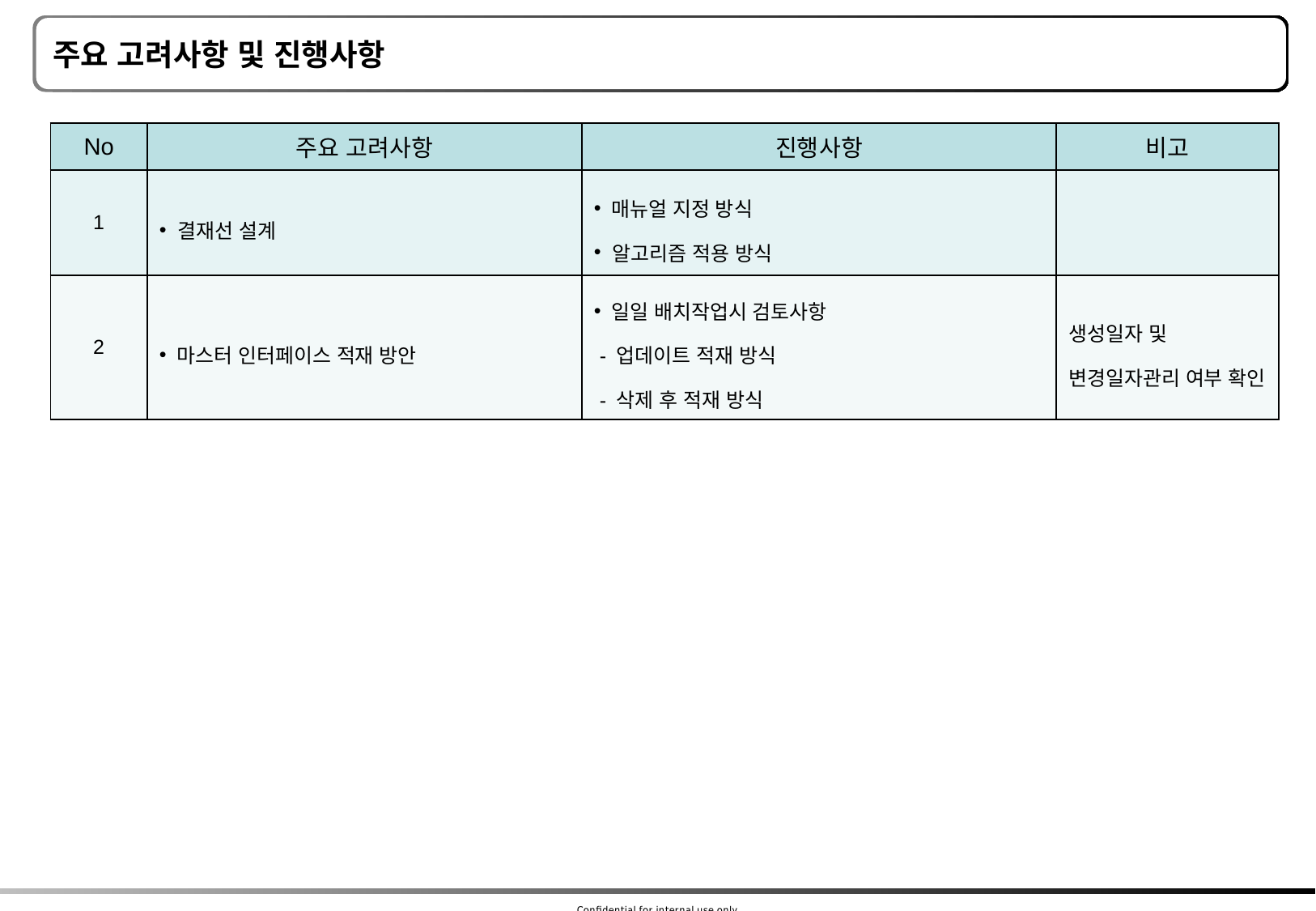

주요 고려사항 및 진행사항
| No | 주요 고려사항 | 진행사항 | 비고 |
| --- | --- | --- | --- |
| 1 | 결재선 설계 | 매뉴얼 지정 방식 알고리즘 적용 방식 |  |
| 2 | 마스터 인터페이스 적재 방안 | 일일 배치작업시 검토사항 - 업데이트 적재 방식 - 삭제 후 적재 방식 | 생성일자 및 변경일자관리 여부 확인 |